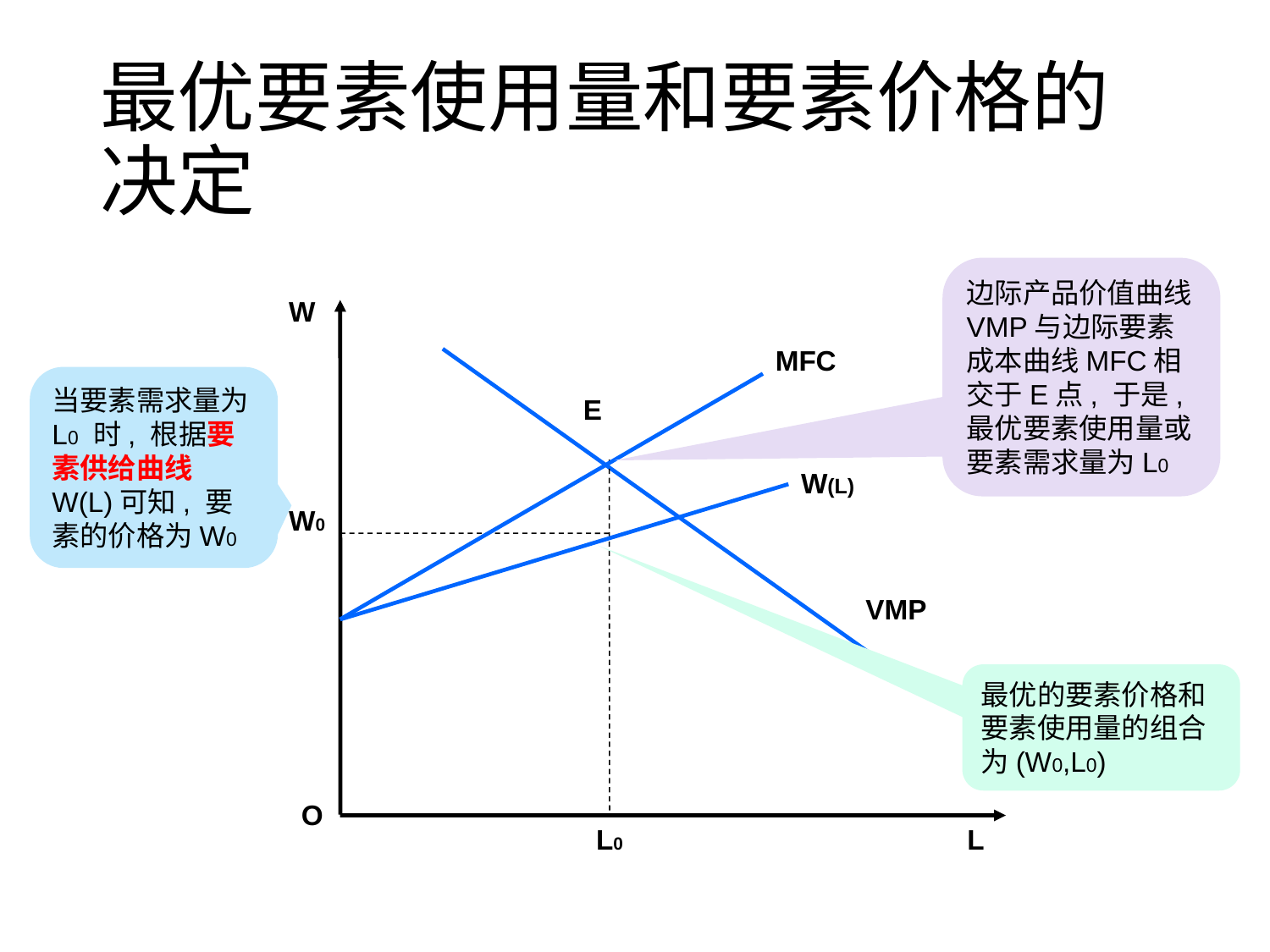

# 最优要素使用量和要素价格的决定

边际产品价值曲线VMP与边际要素成本曲线MFC相交于E点, 于是, 最优要素使用量或要素需求量为L0
W

MFC

当要素需求量为L0 时, 根据要素供给曲线W(L)可知, 要素的价格为W0

E

W(L)

W0

VMP

最优的要素价格和要素使用量的组合为(W0,L0)
O

L
L0